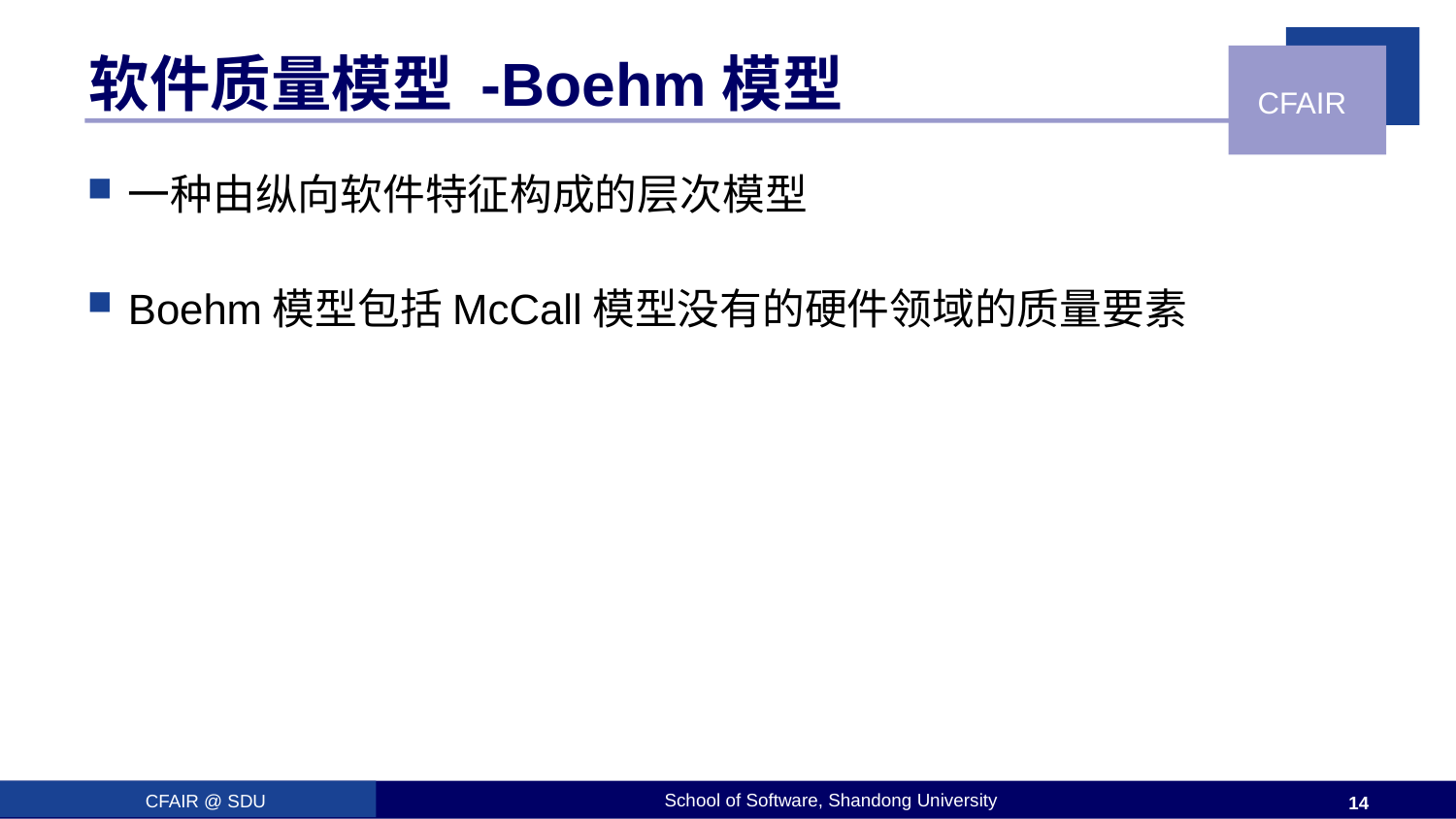

# 软件质量模型 -Boehm模型
一种由纵向软件特征构成的层次模型

Boehm模型包括McCall模型没有的硬件领域的质量要素